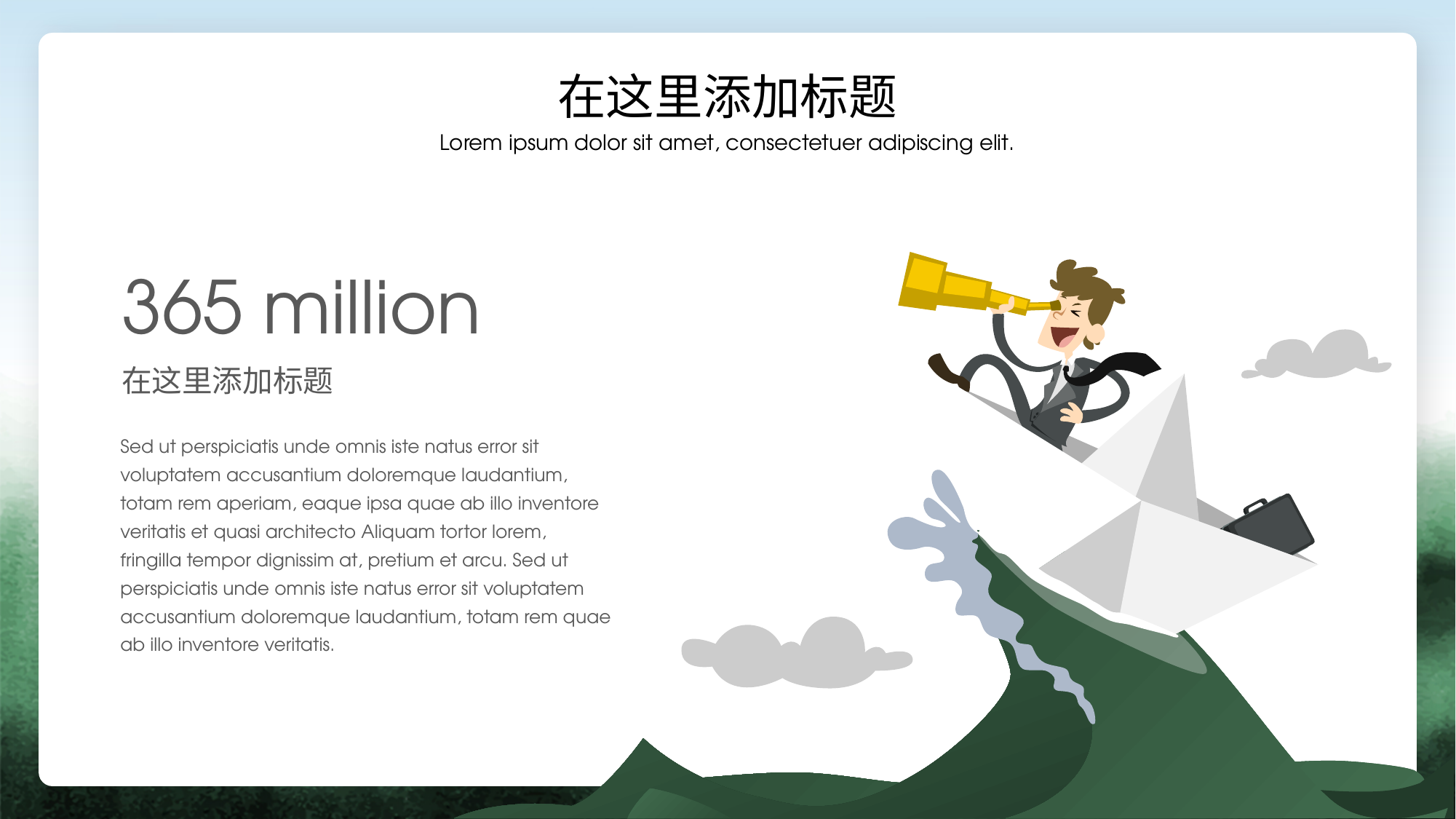

在这里添加标题
Lorem ipsum dolor sit amet, consectetuer adipiscing elit.

365 million

在这里添加标题
Sed ut perspiciatis unde omnis iste natus error sit voluptatem accusantium doloremque laudantium, totam rem aperiam, eaque ipsa quae ab illo inventore veritatis et quasi architecto Aliquam tortor lorem, fringilla tempor dignissim at, pretium et arcu. Sed ut perspiciatis unde omnis iste natus error sit voluptatem accusantium doloremque laudantium, totam rem quae ab illo inventore veritatis.